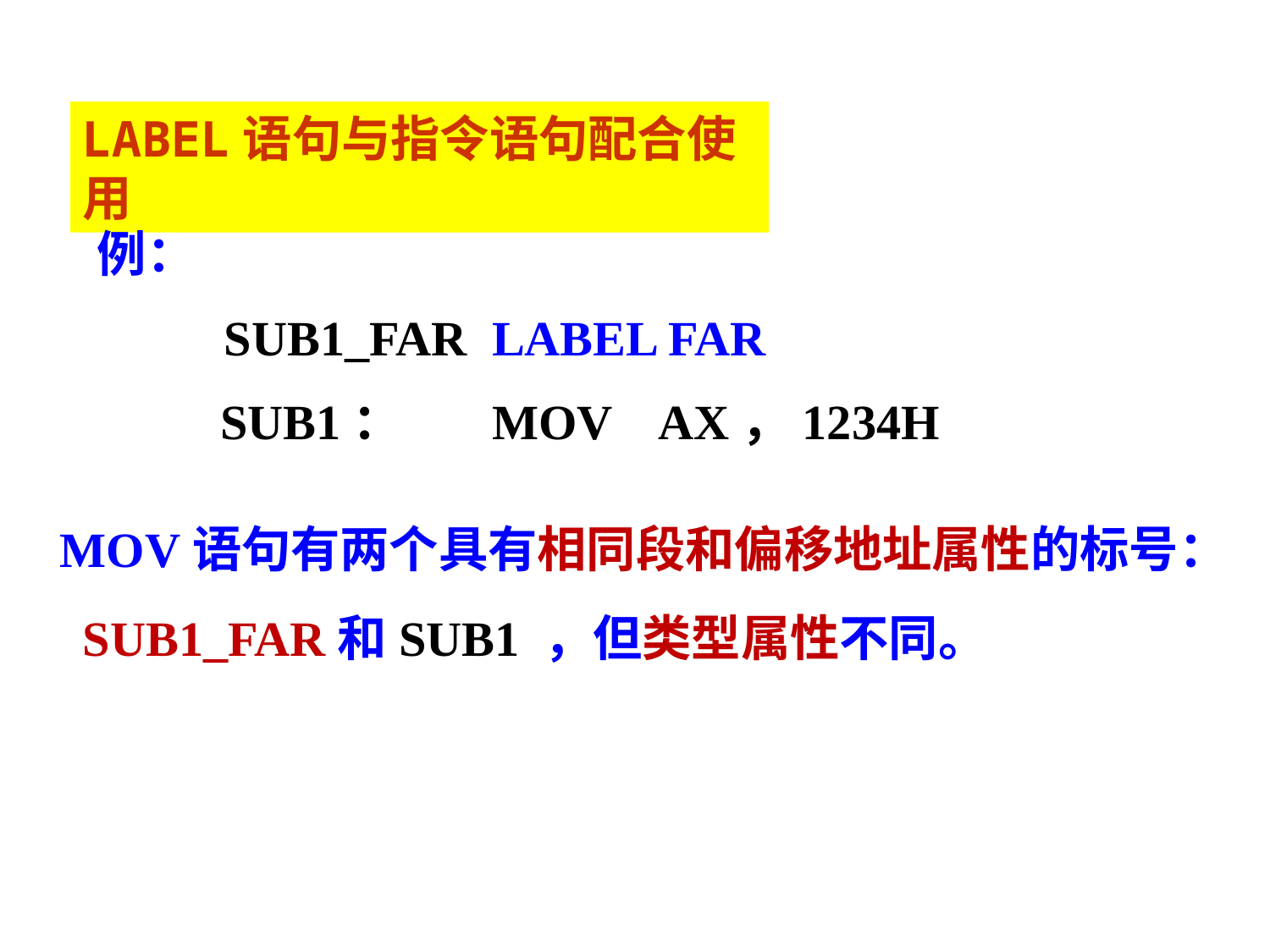

LABEL语句与指令语句配合使用
例：
	SUB1_FAR  LABEL FAR
          SUB1：       MOV    AX，1234H
MOV语句有两个具有相同段和偏移地址属性的标号： SUB1_FAR和SUB1 ，但类型属性不同。
25